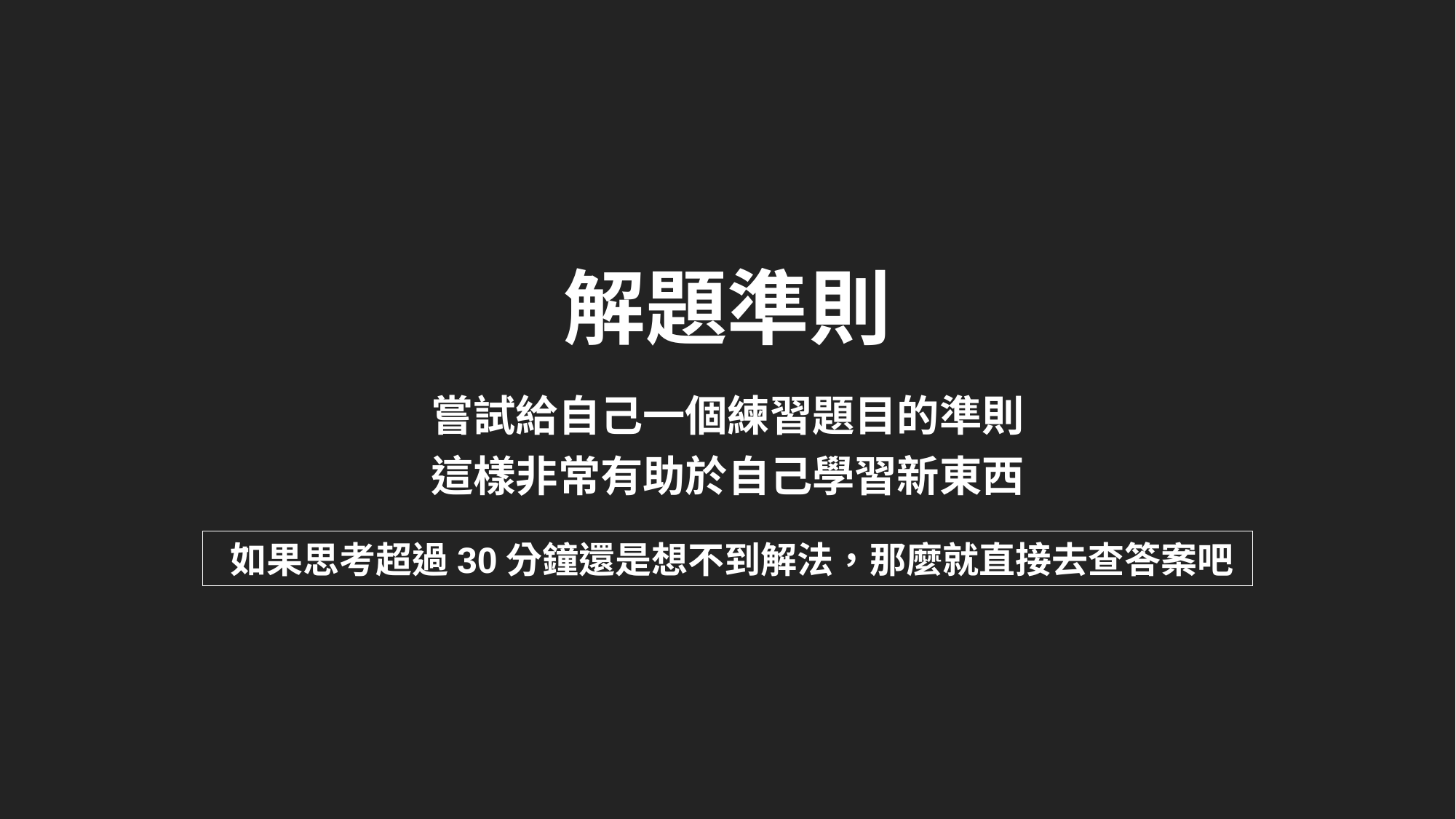

解題準則

嘗試給自己一個練習題目的準則
這樣非常有助於自己學習新東西
 如果思考超過30分鐘還是想不到解法，那麼就直接去查答案吧